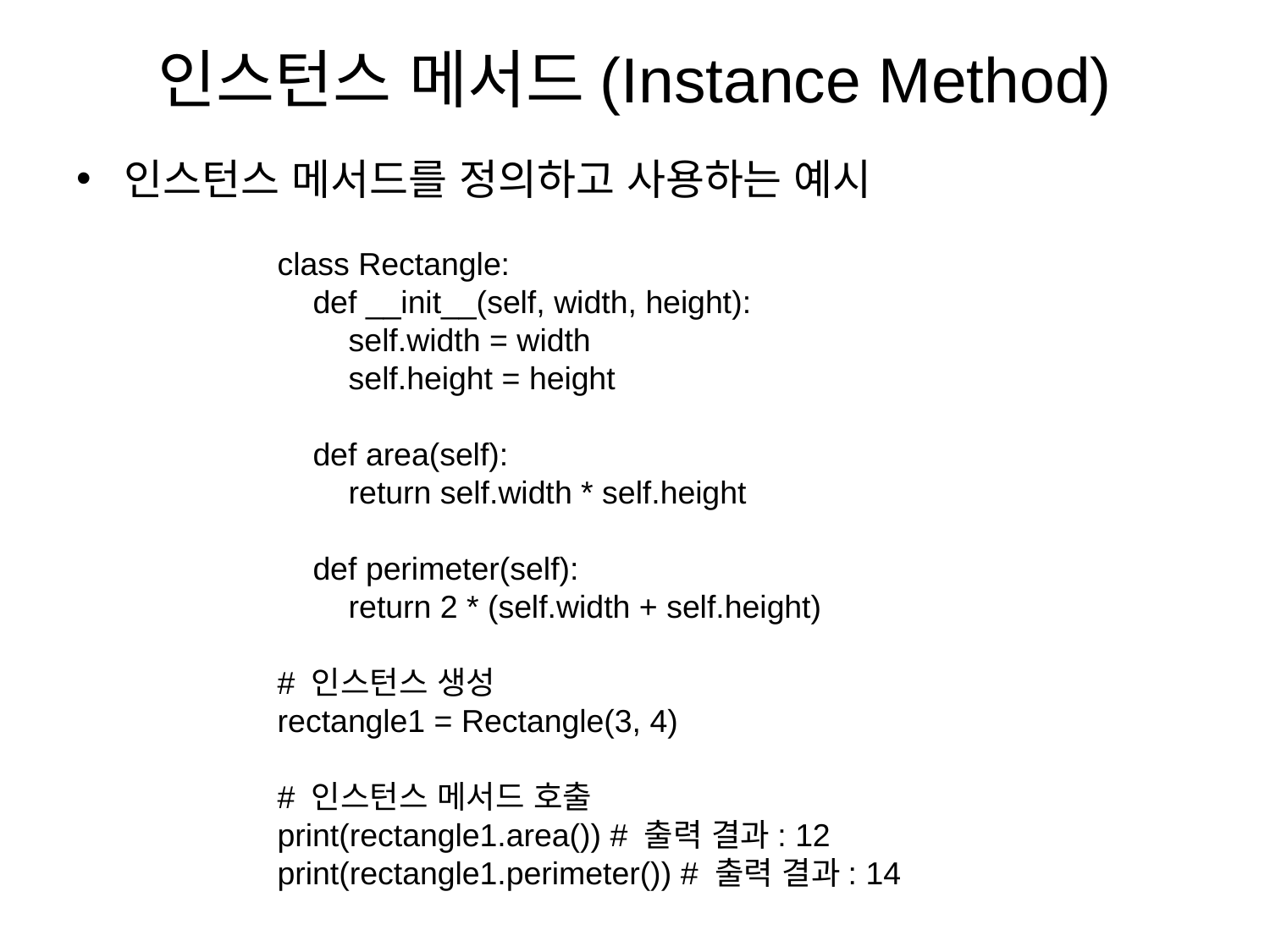

# 인스턴스 메서드(Instance Method)
인스턴스 메서드를 정의하고 사용하는 예시
class Rectangle:
    def __init__(self, width, height):
        self.width = width
        self.height = height

    def area(self):
        return self.width * self.height

    def perimeter(self):
        return 2 * (self.width + self.height)

# 인스턴스 생성
rectangle1 = Rectangle(3, 4)

# 인스턴스 메서드 호출
print(rectangle1.area()) # 출력 결과: 12
print(rectangle1.perimeter()) # 출력 결과: 14